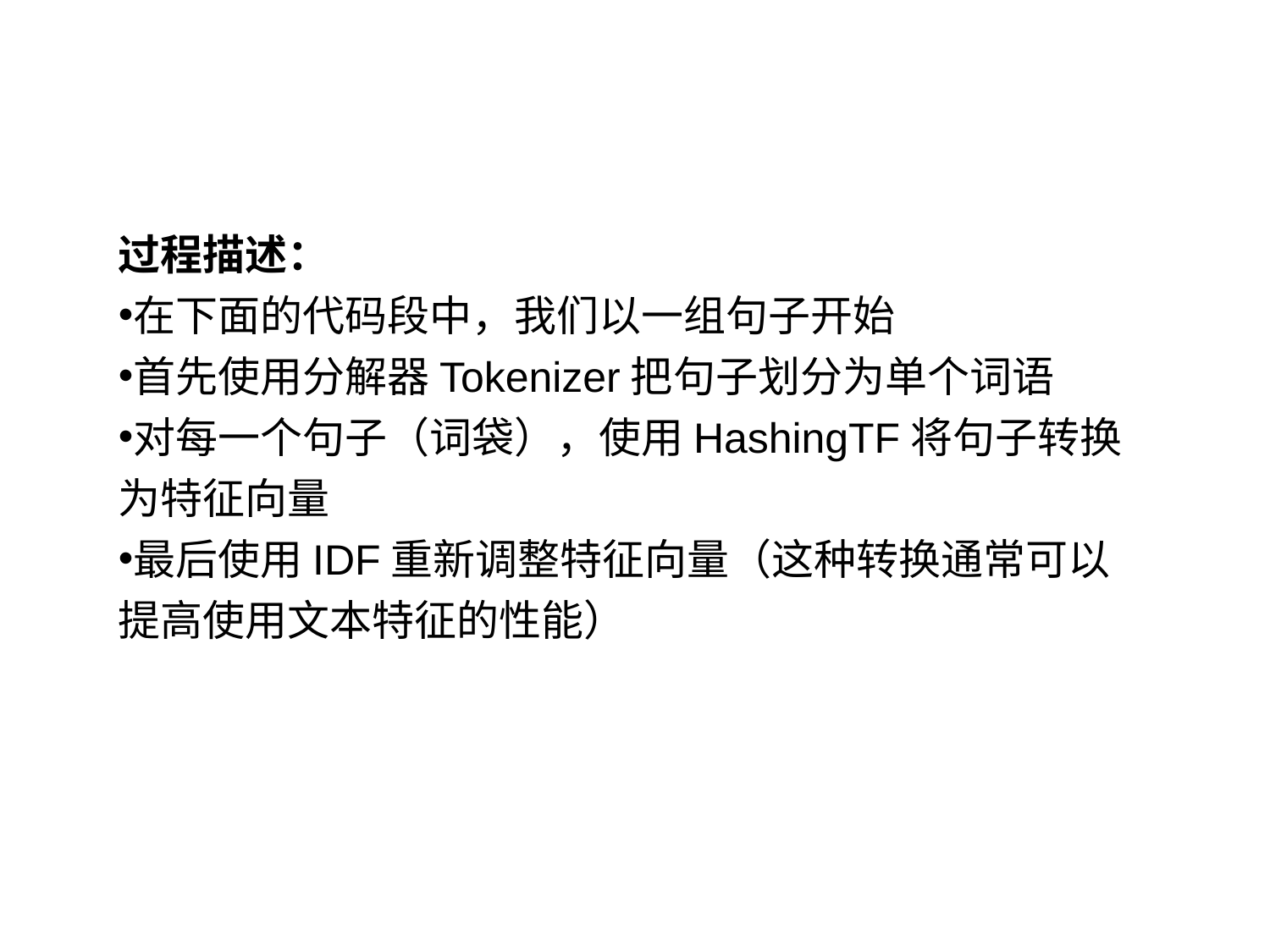

9.6.1 特征提取
过程描述：
在下面的代码段中，我们以一组句子开始
首先使用分解器Tokenizer把句子划分为单个词语
对每一个句子（词袋），使用HashingTF将句子转换为特征向量
最后使用IDF重新调整特征向量（这种转换通常可以提高使用文本特征的性能）